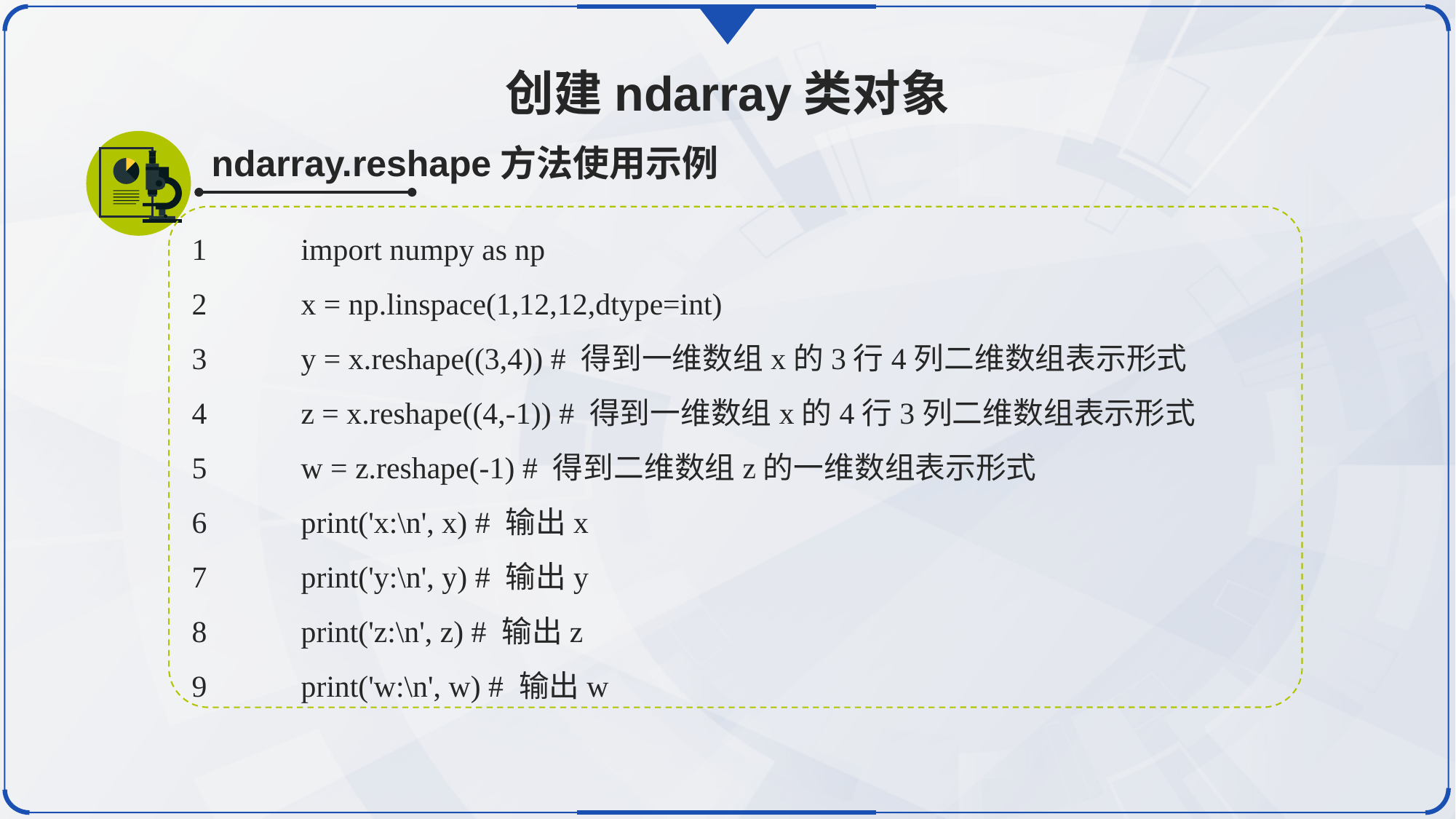

创建ndarray类对象

ndarray.reshape方法使用示例

1	import numpy as np
2	x = np.linspace(1,12,12,dtype=int)
3	y = x.reshape((3,4)) # 得到一维数组x的3行4列二维数组表示形式
4	z = x.reshape((4,-1)) # 得到一维数组x的4行3列二维数组表示形式
5	w = z.reshape(-1) # 得到二维数组z的一维数组表示形式
6	print('x:\n', x) # 输出x
7	print('y:\n', y) # 输出y
8	print('z:\n', z) # 输出z
9	print('w:\n', w) # 输出w